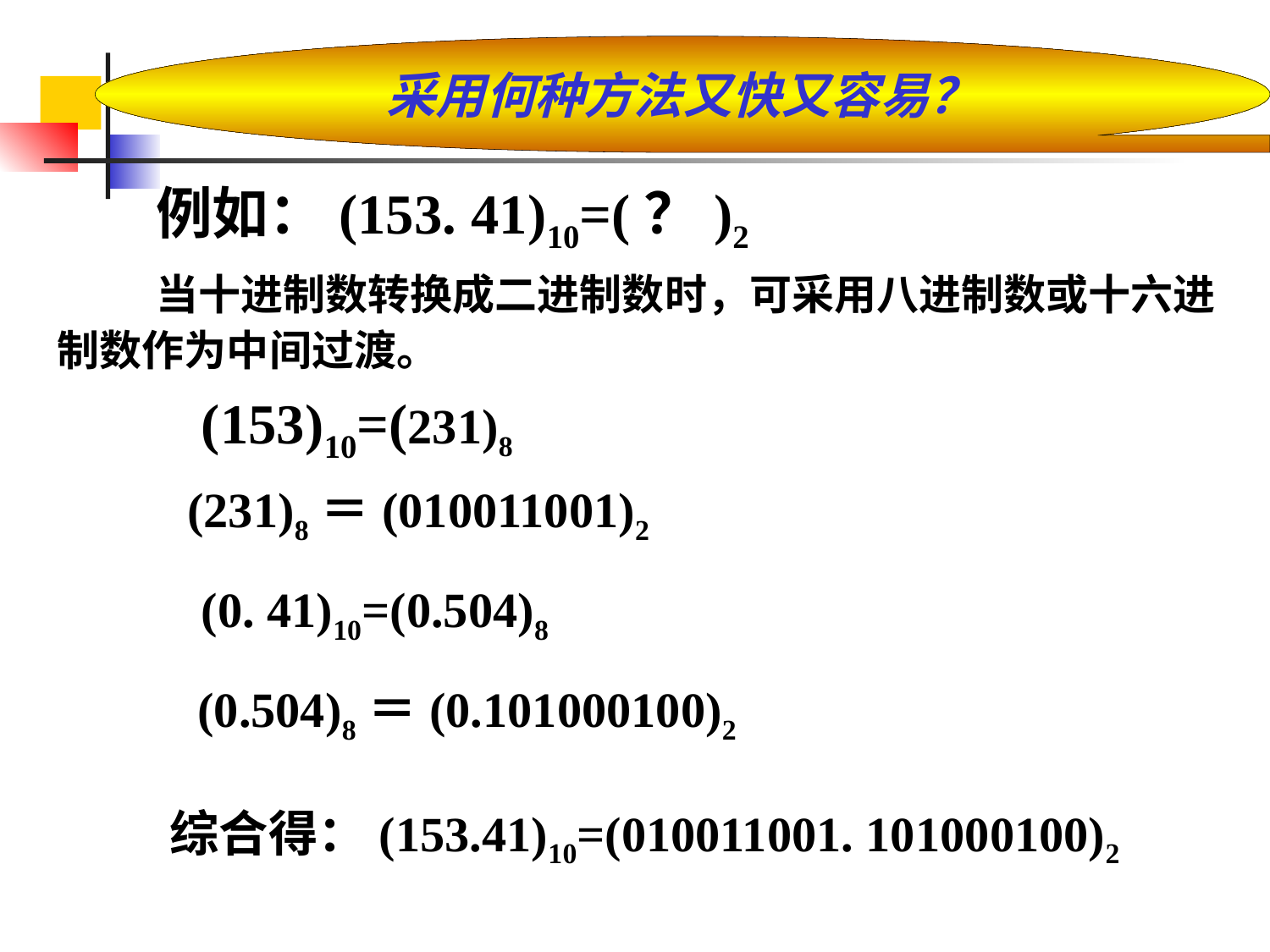

采用何种方法又快又容易？
例如：(153. 41)10=(？)2
当十进制数转换成二进制数时，可采用八进制数或十六进制数作为中间过渡。
(153)10=(231)8
(231)8＝(010011001)2
(0. 41)10=(0.504)8
(0.504)8＝(0.101000100)2
综合得：(153.41)10=(010011001. 101000100)2